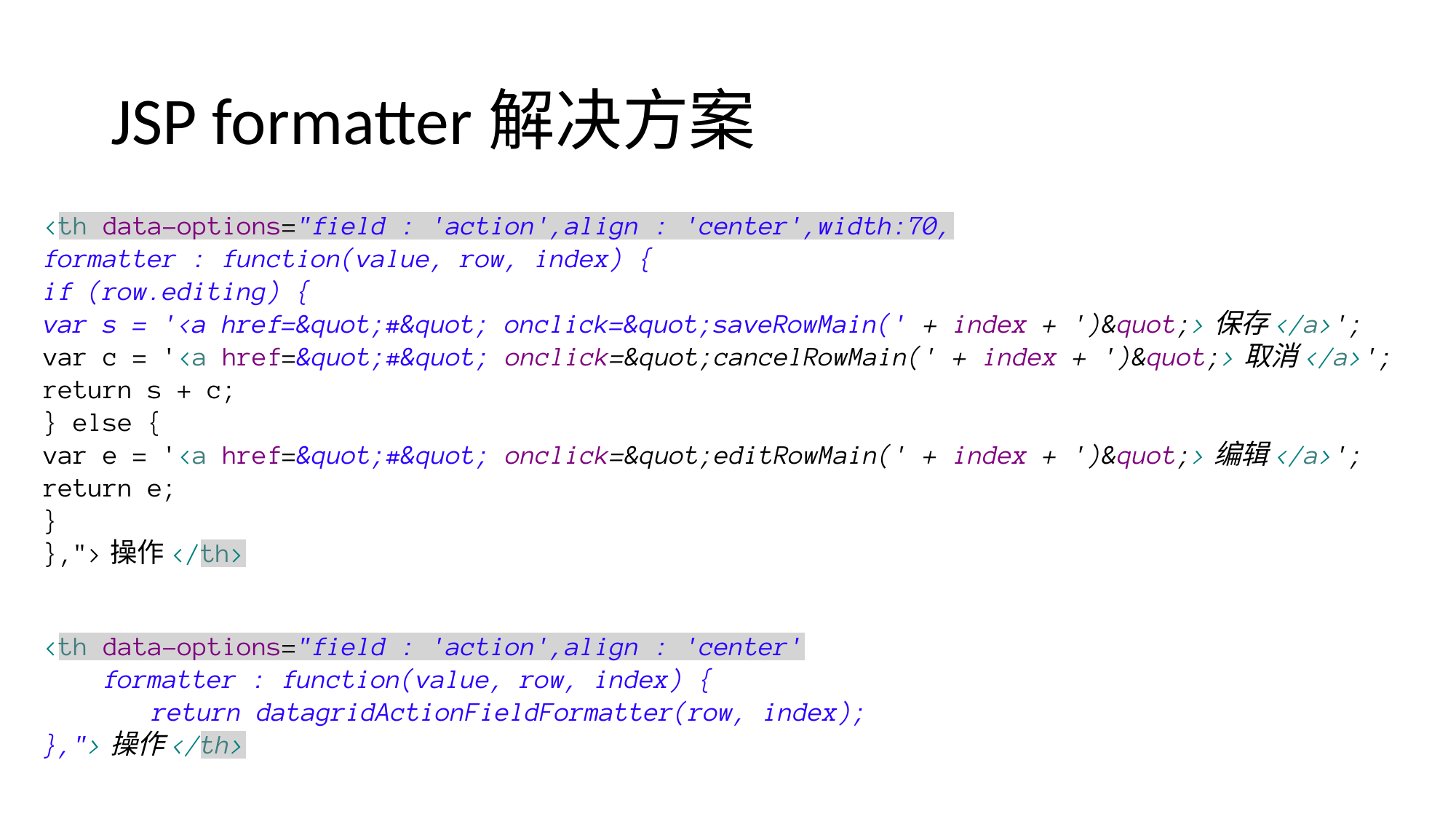

# JSP formatter解决方案
<th data-options="field : 'action',align : 'center',width:70,
formatter : function(value, row, index) {
if (row.editing) {
var s = '<a href=&quot;#&quot; onclick=&quot;saveRowMain(' + index + ')&quot;>保存</a>';
var c = '<a href=&quot;#&quot; onclick=&quot;cancelRowMain(' + index + ')&quot;>取消</a>';
return s + c;
} else {
var e = '<a href=&quot;#&quot; onclick=&quot;editRowMain(' + index + ')&quot;>编辑</a>';
return e;
}
},">操作</th>
<th data-options="field : 'action',align : 'center'
    formatter : function(value, row, index) {
	return datagridActionFieldFormatter(row, index);
},">操作</th>